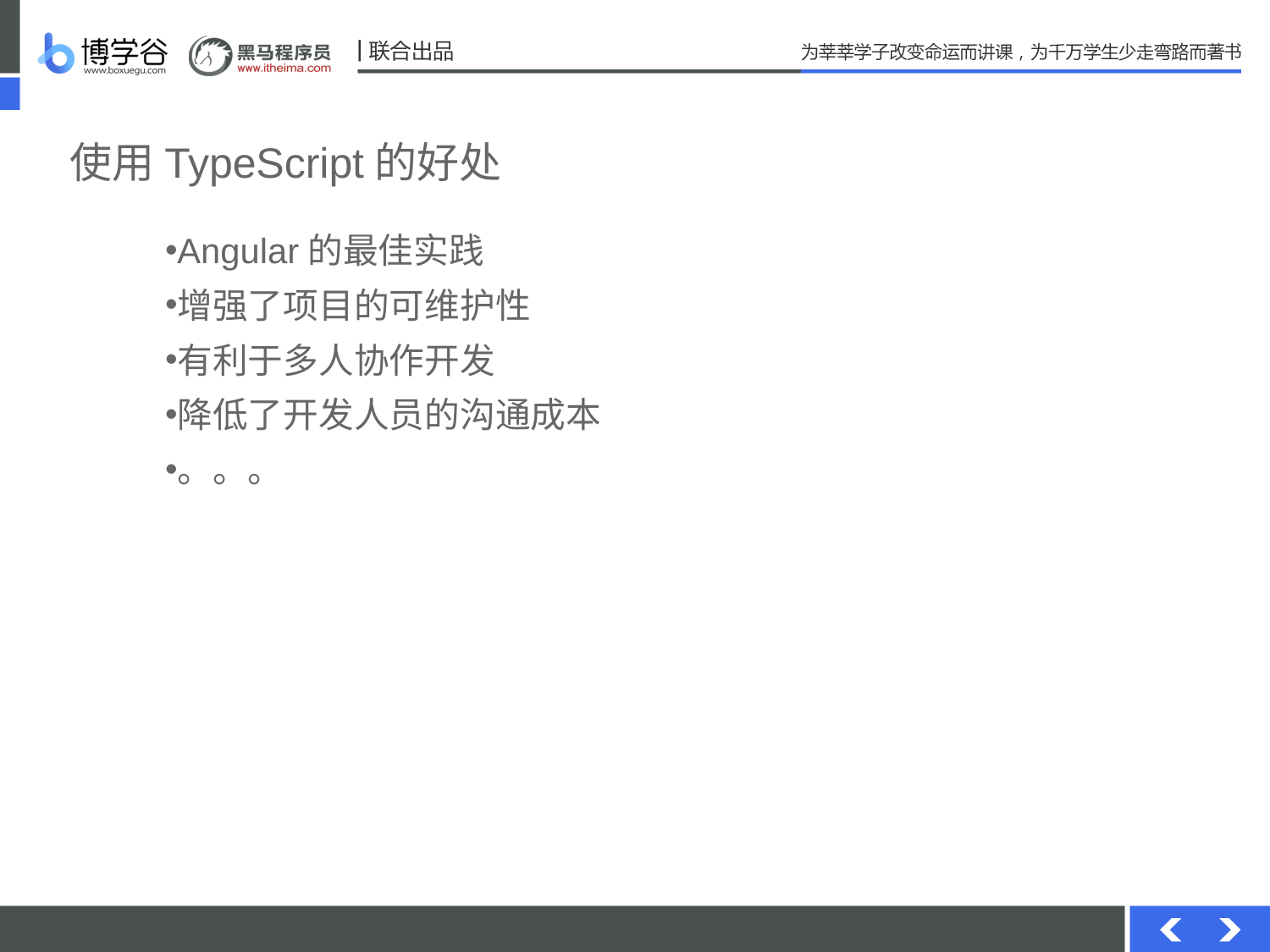

# 使用TypeScript的好处
Angular的最佳实践
增强了项目的可维护性
有利于多人协作开发
降低了开发人员的沟通成本
。。。